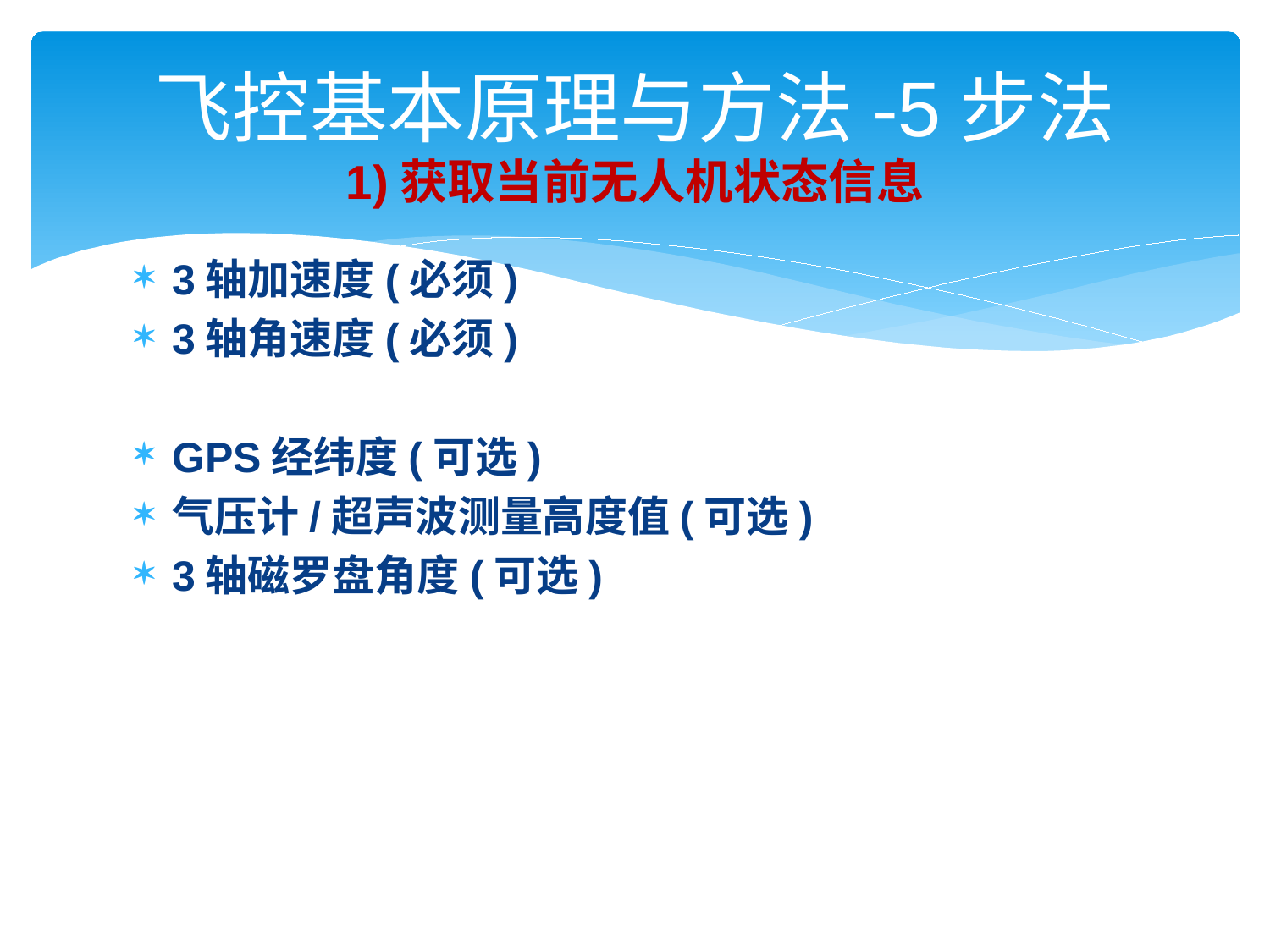

# 飞控基本原理与方法-5步法 1)获取当前无人机状态信息
3轴加速度(必须)
3轴角速度(必须)

GPS经纬度(可选)
气压计/超声波测量高度值(可选)
3轴磁罗盘角度(可选)